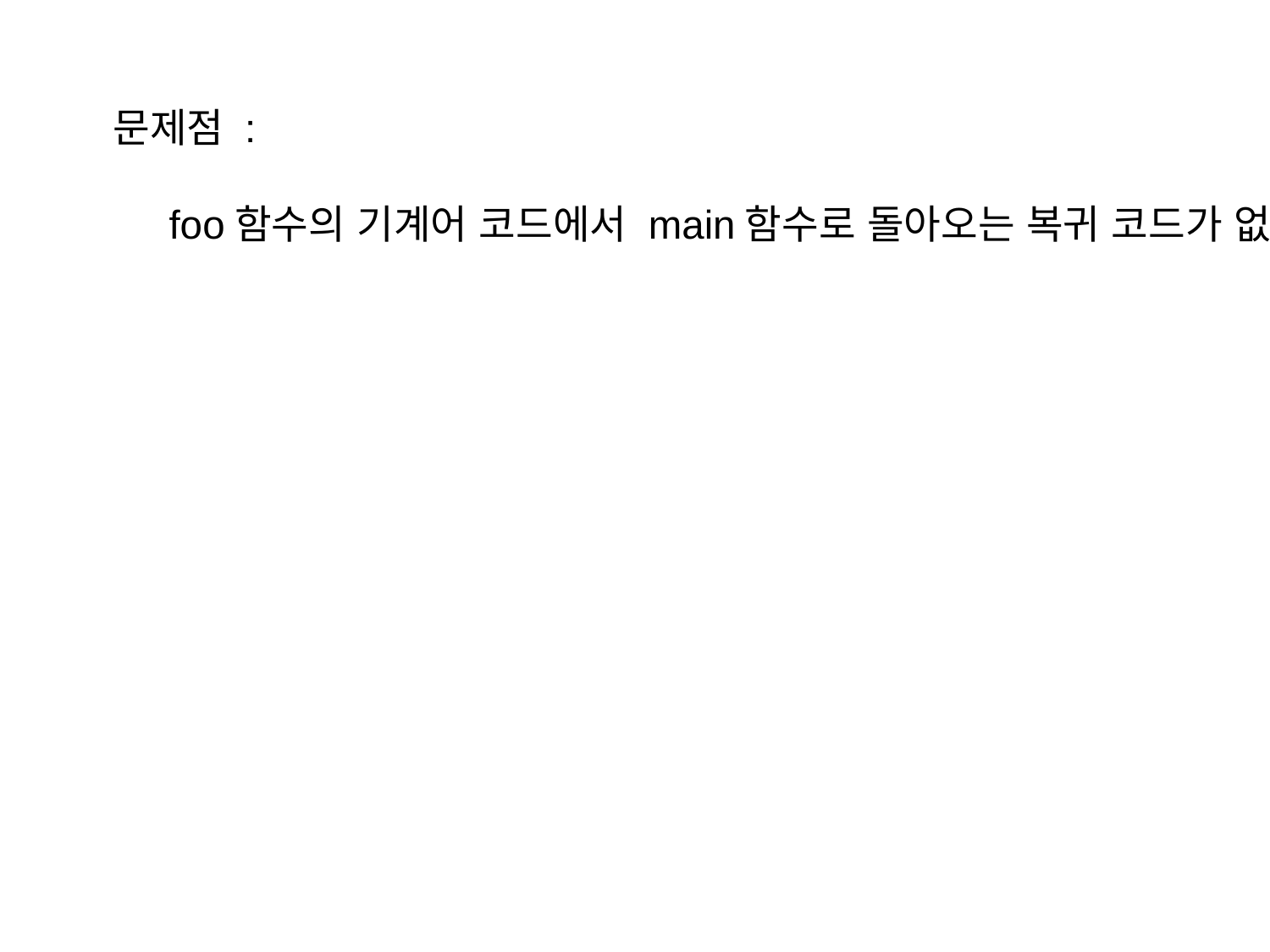

문제점 :

     foo함수의 기계어 코드에서 main함수로 돌아오는 복귀 코드가 없다.